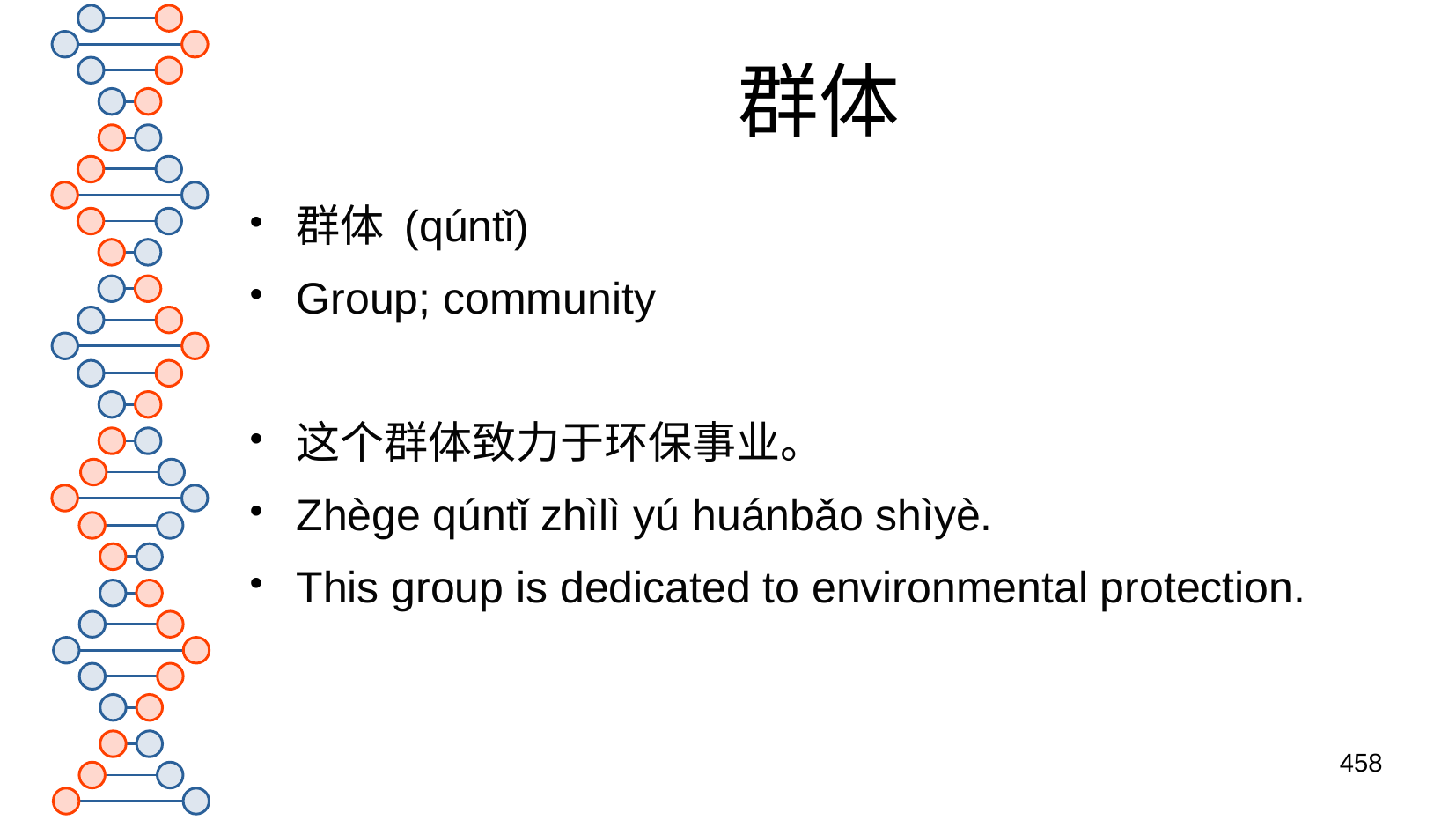

# 群体
群体 (qúntǐ)
Group; community

这个群体致力于环保事业。
Zhège qúntǐ zhìlì yú huánbǎo shìyè.
This group is dedicated to environmental protection.

458